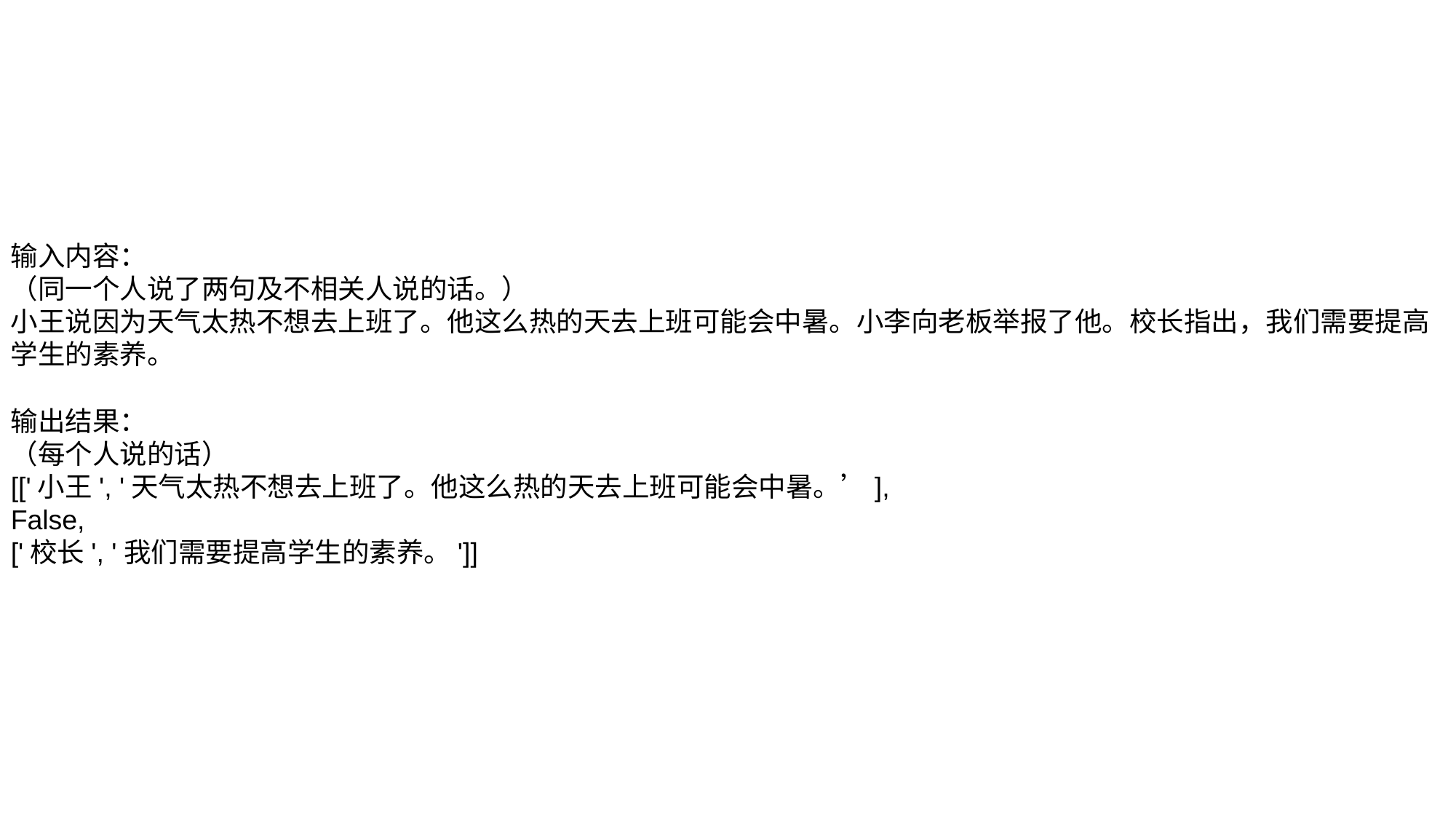

输入内容：
（同一个人说了两句及不相关人说的话。）
小王说因为天气太热不想去上班了。他这么热的天去上班可能会中暑。小李向老板举报了他。校长指出，我们需要提高学生的素养。

输出结果：
（每个人说的话）
[['小王', '天气太热不想去上班了。他这么热的天去上班可能会中暑。’],
False,
['校长', '我们需要提高学生的素养。']]